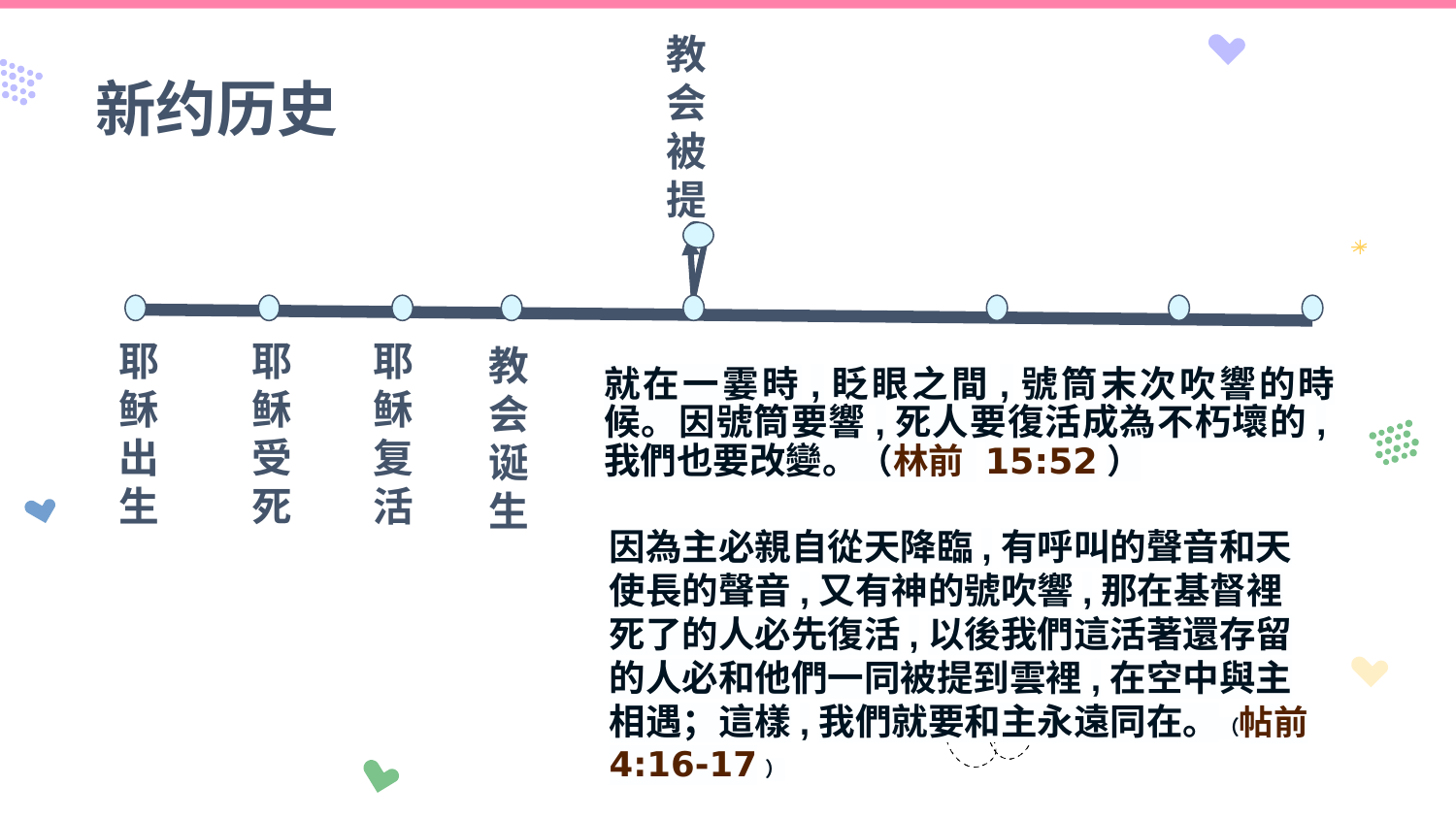

教会被提
# 新约历史

耶稣出生
耶稣受死
耶稣复活

教会诞生
就在一霎時,眨眼之間,號筒末次吹響的時候。因號筒要響,死人要復活成為不朽壞的,我們也要改變。（林前 15:52）
因為主必親自從天降臨,有呼叫的聲音和天使長的聲音,又有神的號吹響,那在基督裡死了的人必先復活,以後我們這活著還存留的人必和他們一同被提到雲裡,在空中與主相遇；這樣,我們就要和主永遠同在。（帖前4:16-17）